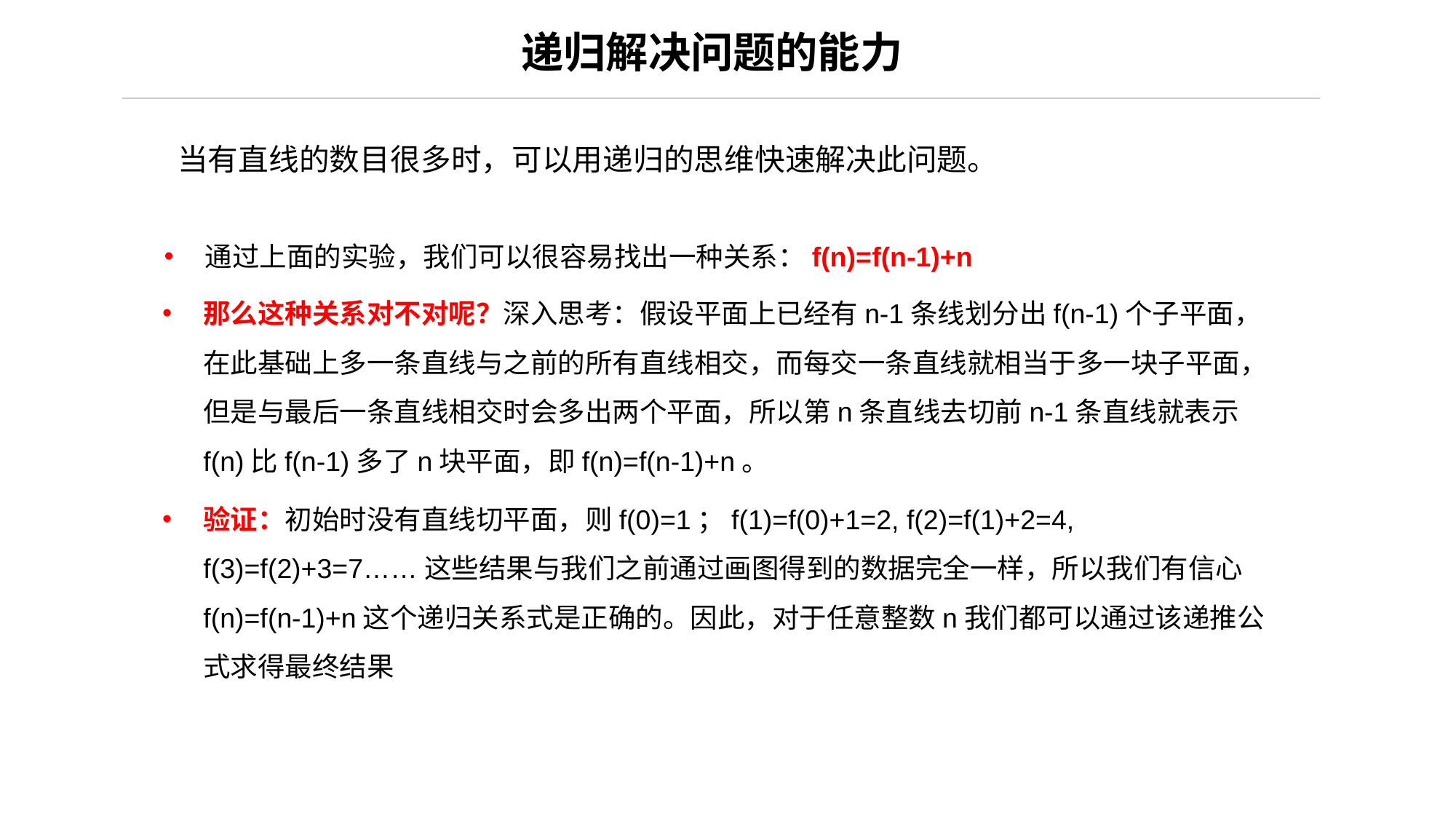

递归解决问题的能力
当有直线的数目很多时，可以用递归的思维快速解决此问题。
通过上面的实验，我们可以很容易找出一种关系：f(n)=f(n-1)+n
那么这种关系对不对呢？深入思考：假设平面上已经有n-1条线划分出f(n-1)个子平面，在此基础上多一条直线与之前的所有直线相交，而每交一条直线就相当于多一块子平面，但是与最后一条直线相交时会多出两个平面，所以第n条直线去切前n-1条直线就表示f(n)比f(n-1)多了n块平面，即f(n)=f(n-1)+n。
验证：初始时没有直线切平面，则f(0)=1；f(1)=f(0)+1=2, f(2)=f(1)+2=4, f(3)=f(2)+3=7……这些结果与我们之前通过画图得到的数据完全一样，所以我们有信心f(n)=f(n-1)+n这个递归关系式是正确的。因此，对于任意整数n我们都可以通过该递推公式求得最终结果